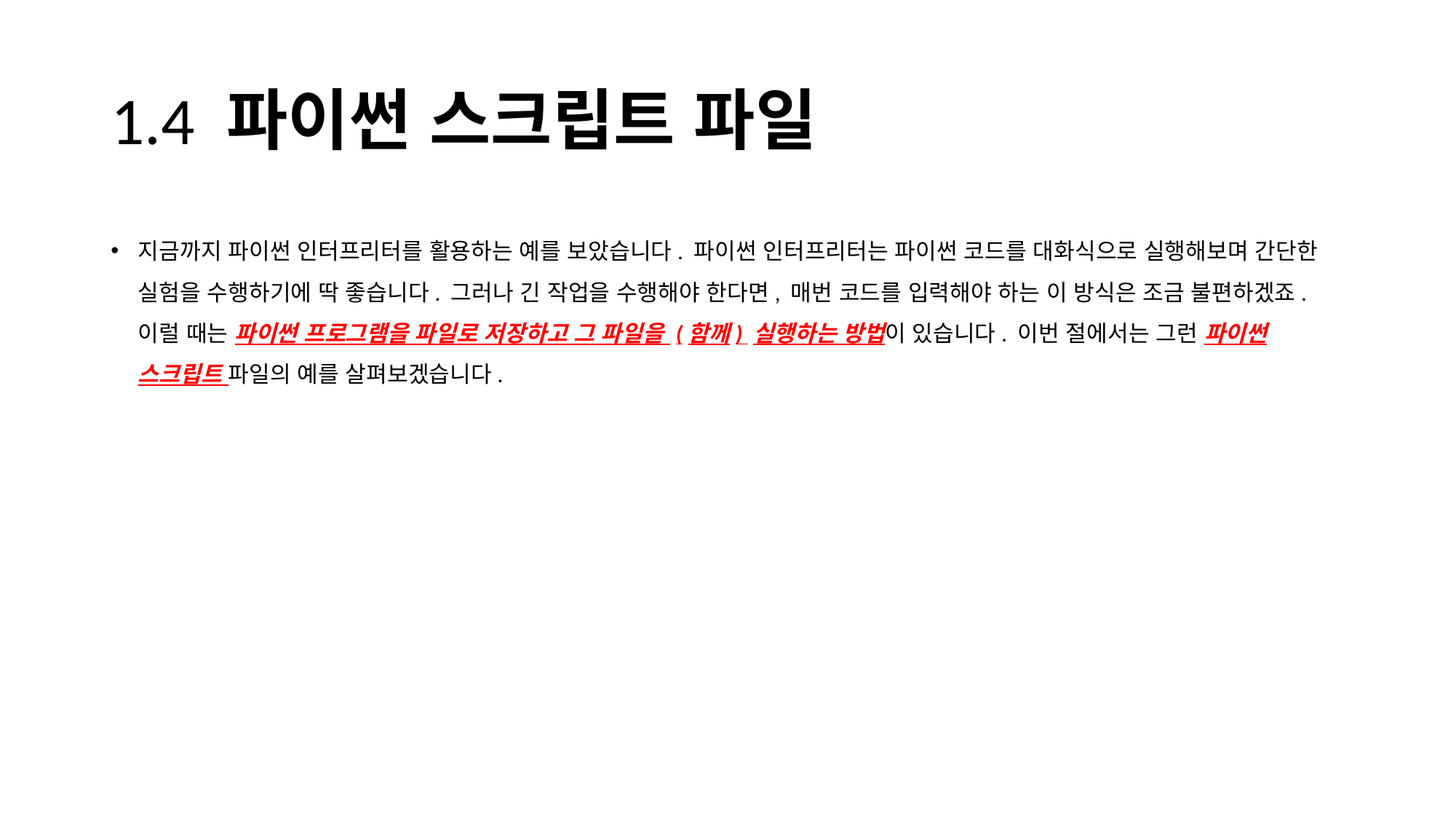

# 1.4 파이썬 스크립트 파일
지금까지 파이썬 인터프리터를 활용하는 예를 보았습니다. 파이썬 인터프리터는 파이썬 코드를 대화식으로 실행해보며 간단한 실험을 수행하기에 딱 좋습니다. 그러나 긴 작업을 수행해야 한다면, 매번 코드를 입력해야 하는 이 방식은 조금 불편하겠죠. 이럴 때는 파이썬 프로그램을 파일로 저장하고 그 파일을 (함께) 실행하는 방법이 있습니다. 이번 절에서는 그런 파이썬 스크립트 파일의 예를 살펴보겠습니다.